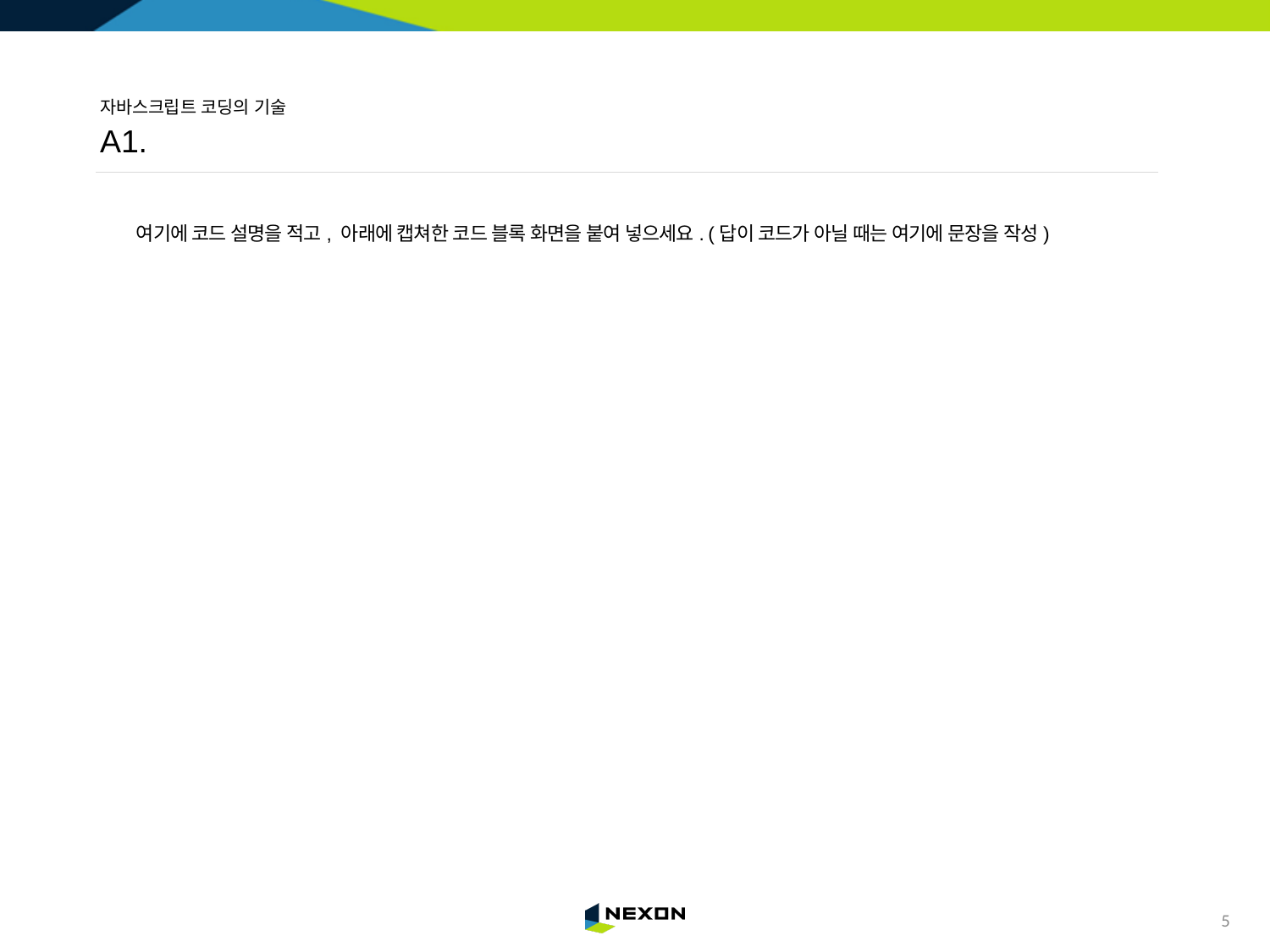

# 자바스크립트 코딩의 기술 A1.
여기에 코드 설명을 적고, 아래에 캡쳐한 코드 블록 화면을 붙여 넣으세요. (답이 코드가 아닐 때는 여기에 문장을 작성)
5